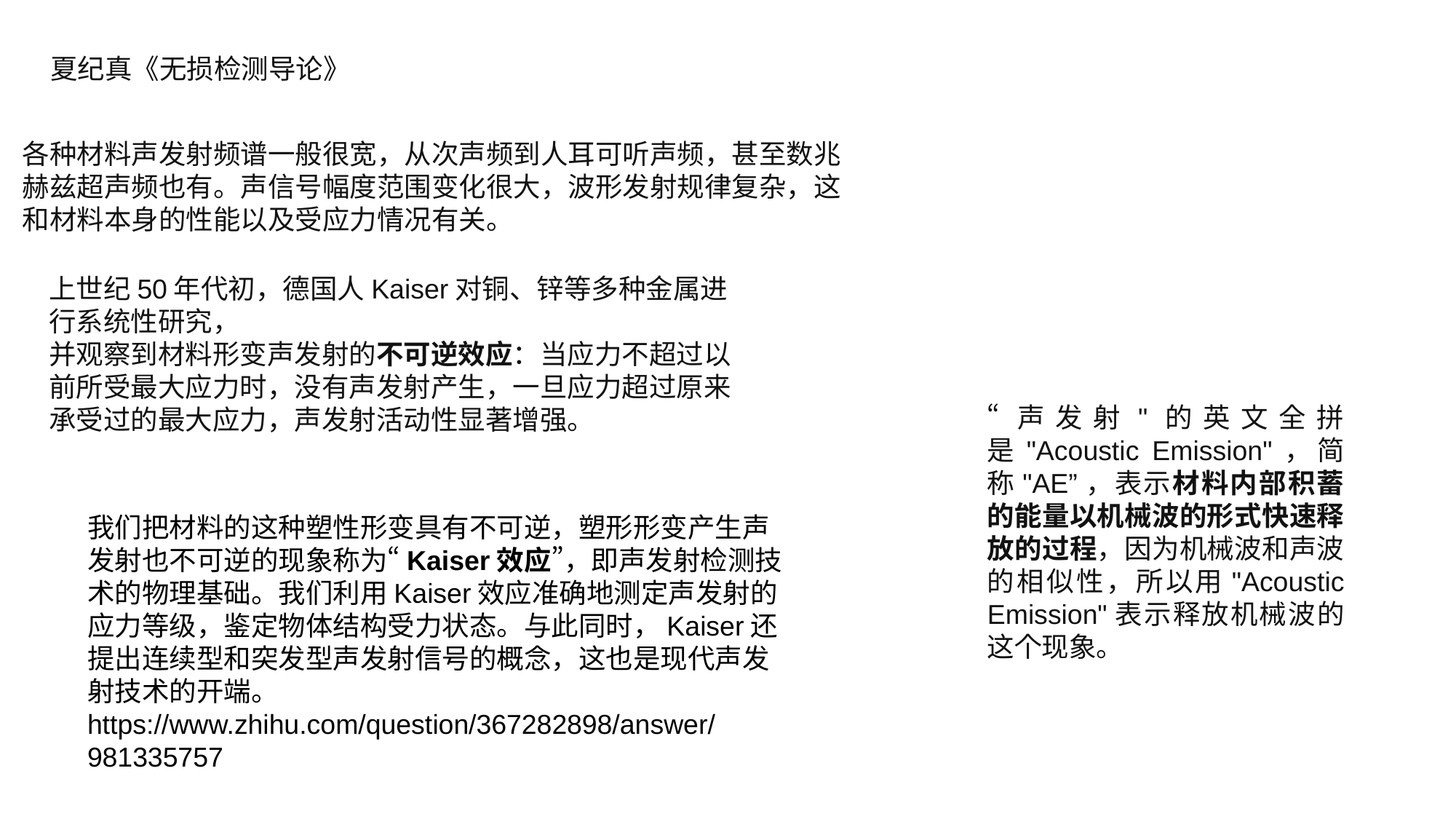

夏纪真《无损检测导论》
各种材料声发射频谱一般很宽，从次声频到人耳可听声频，甚至数兆赫兹超声频也有。声信号幅度范围变化很大，波形发射规律复杂，这和材料本身的性能以及受应力情况有关。
上世纪50年代初，德国人Kaiser对铜、锌等多种金属进行系统性研究，
并观察到材料形变声发射的不可逆效应：当应力不超过以前所受最大应力时，没有声发射产生，一旦应力超过原来承受过的最大应力，声发射活动性显著增强。
“声发射"的英文全拼是"Acoustic Emission"，简称"AE”，表示材料内部积蓄的能量以机械波的形式快速释放的过程，因为机械波和声波的相似性，所以用"Acoustic Emission"表示释放机械波的这个现象。
我们把材料的这种塑性形变具有不可逆，塑形形变产生声发射也不可逆的现象称为“Kaiser效应”，即声发射检测技术的物理基础。我们利用Kaiser效应准确地测定声发射的应力等级，鉴定物体结构受力状态。与此同时，Kaiser还提出连续型和突发型声发射信号的概念，这也是现代声发射技术的开端。
https://www.zhihu.com/question/367282898/answer/981335757